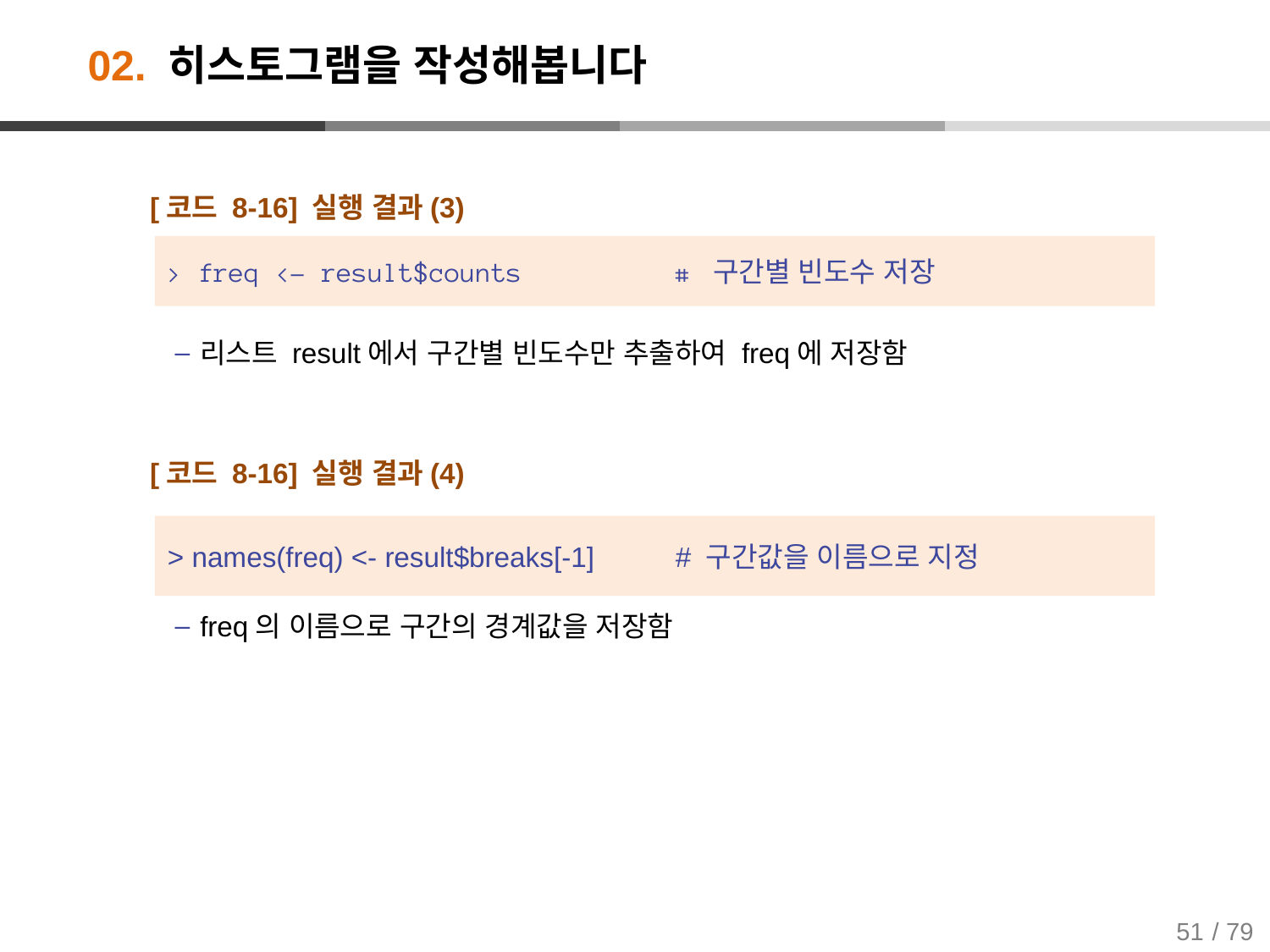

# 02. 히스토그램을 작성해봅니다
[코드 8-16] 실행 결과(3)

리스트 result에서 구간별 빈도수만 추출하여 freq에 저장함

[코드 8-16] 실행 결과(4)

freq의 이름으로 구간의 경계값을 저장함
> freq <- result$counts 		# 구간별 빈도수 저장
> names(freq) <- result$breaks[-1] 	# 구간값을 이름으로 지정